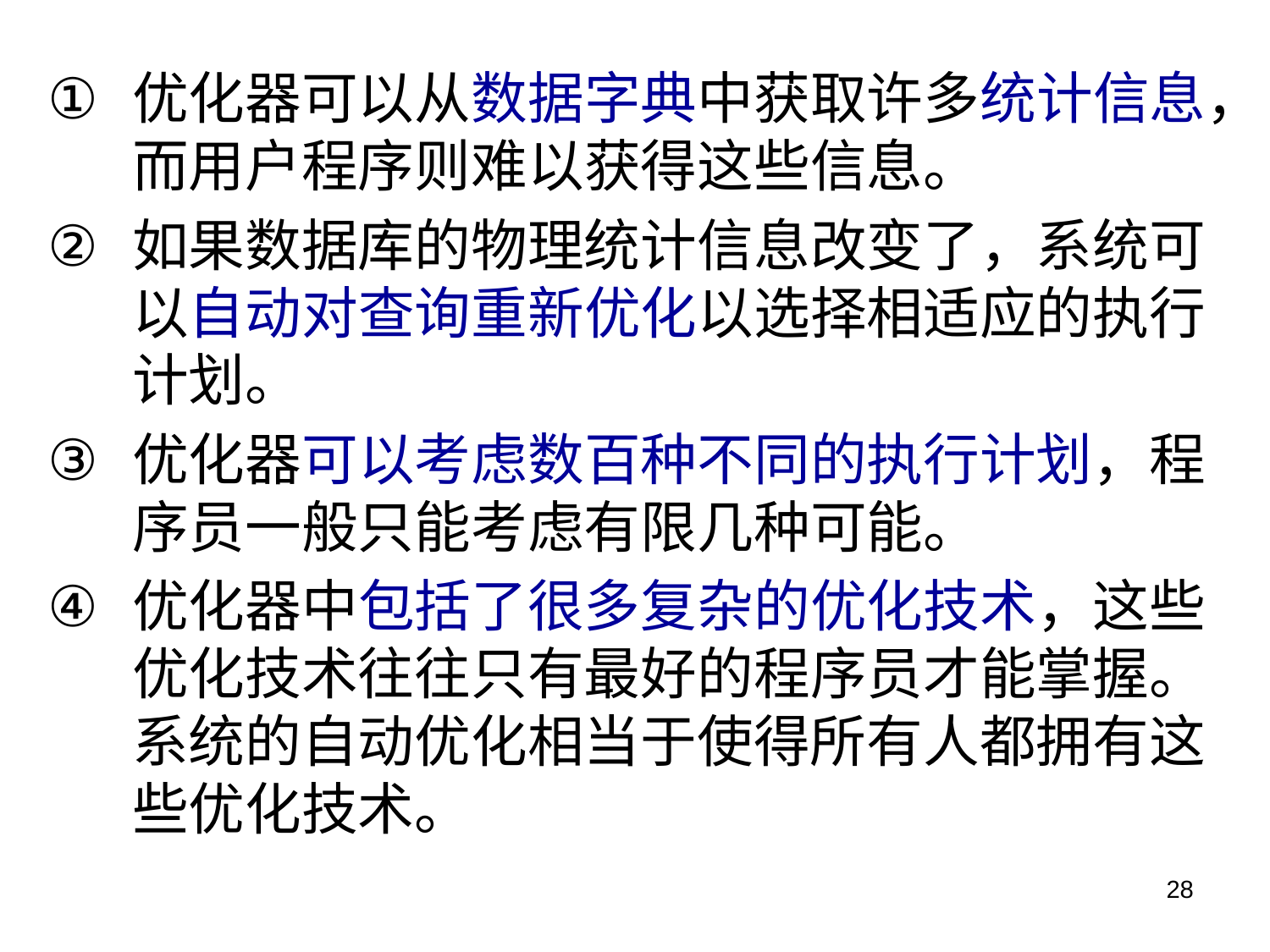

优化器可以从数据字典中获取许多统计信息，而用户程序则难以获得这些信息。
如果数据库的物理统计信息改变了，系统可以自动对查询重新优化以选择相适应的执行计划。
优化器可以考虑数百种不同的执行计划，程序员一般只能考虑有限几种可能。
优化器中包括了很多复杂的优化技术，这些优化技术往往只有最好的程序员才能掌握。系统的自动优化相当于使得所有人都拥有这些优化技术。
28